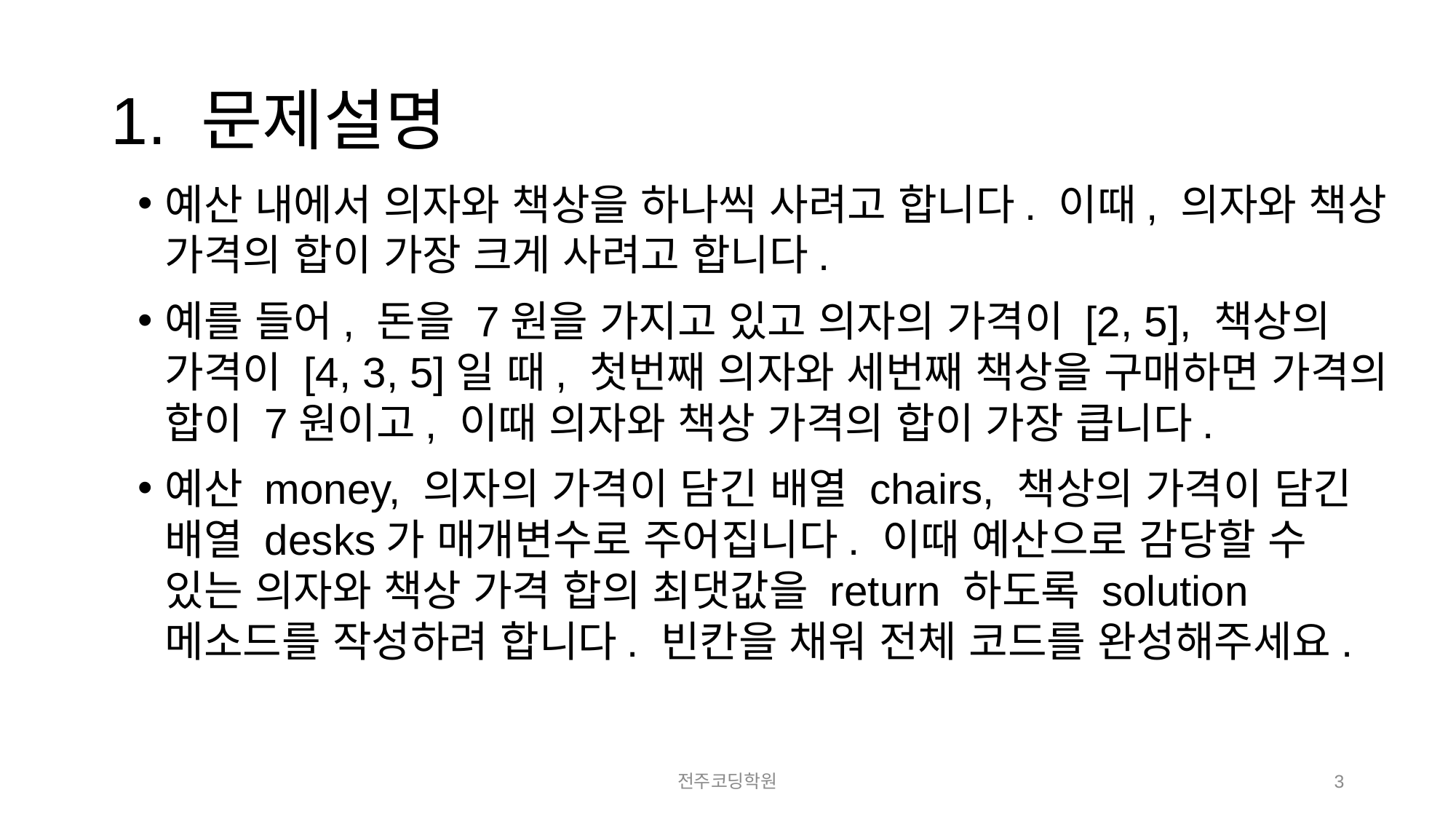

# 1. 문제설명
예산 내에서 의자와 책상을 하나씩 사려고 합니다. 이때, 의자와 책상 가격의 합이 가장 크게 사려고 합니다.
예를 들어, 돈을 7원을 가지고 있고 의자의 가격이 [2, 5], 책상의 가격이 [4, 3, 5]일 때, 첫번째 의자와 세번째 책상을 구매하면 가격의 합이 7원이고, 이때 의자와 책상 가격의 합이 가장 큽니다.
예산 money, 의자의 가격이 담긴 배열 chairs, 책상의 가격이 담긴 배열 desks가 매개변수로 주어집니다. 이때 예산으로 감당할 수 있는 의자와 책상 가격 합의 최댓값을 return 하도록 solution 메소드를 작성하려 합니다. 빈칸을 채워 전체 코드를 완성해주세요.
전주코딩학원
3